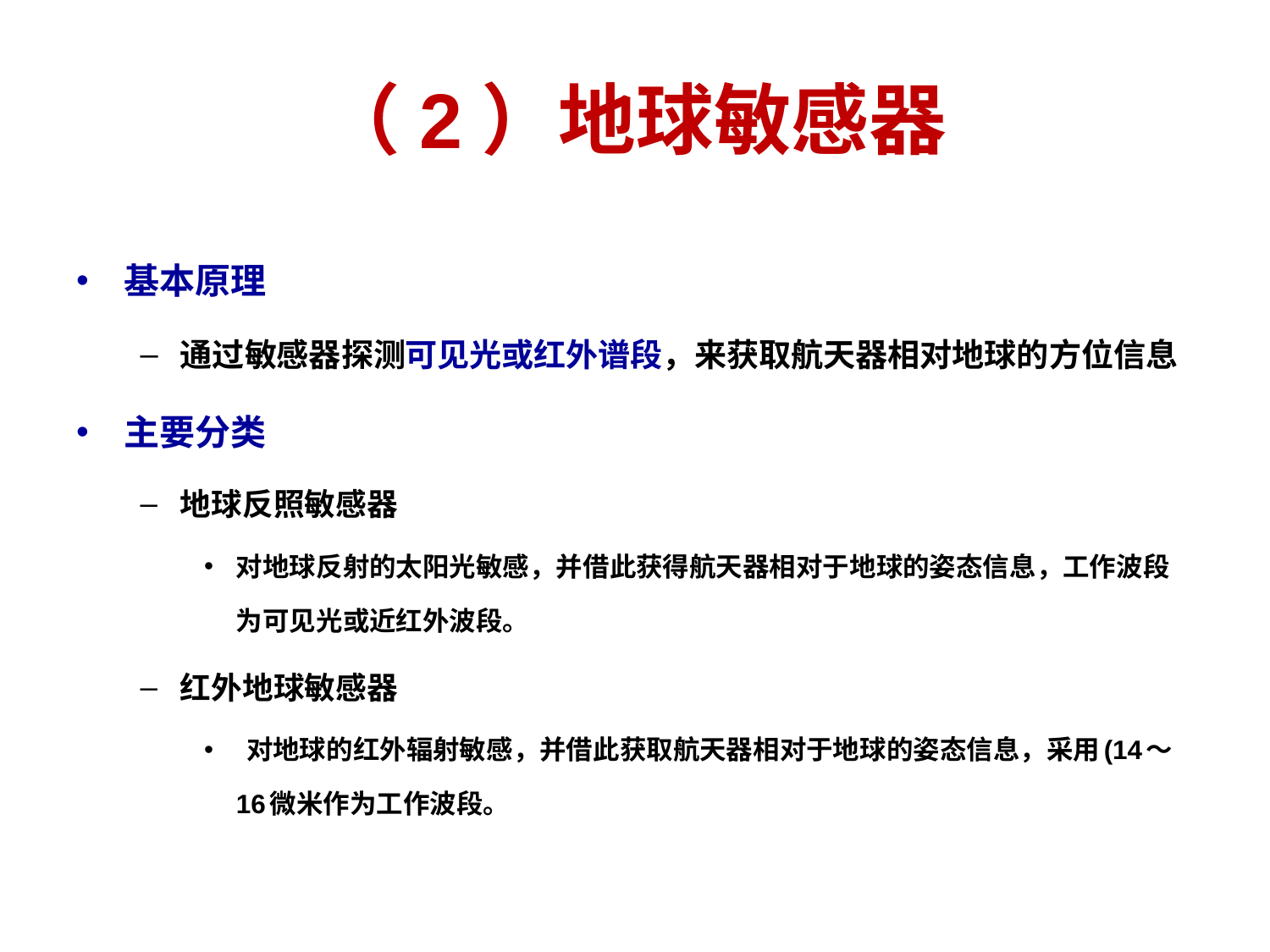

# （2）地球敏感器
基本原理
通过敏感器探测可见光或红外谱段，来获取航天器相对地球的方位信息
主要分类
地球反照敏感器
对地球反射的太阳光敏感，并借此获得航天器相对于地球的姿态信息，工作波段为可见光或近红外波段。
红外地球敏感器
 对地球的红外辐射敏感，并借此获取航天器相对于地球的姿态信息，采用(14～16微米作为工作波段。